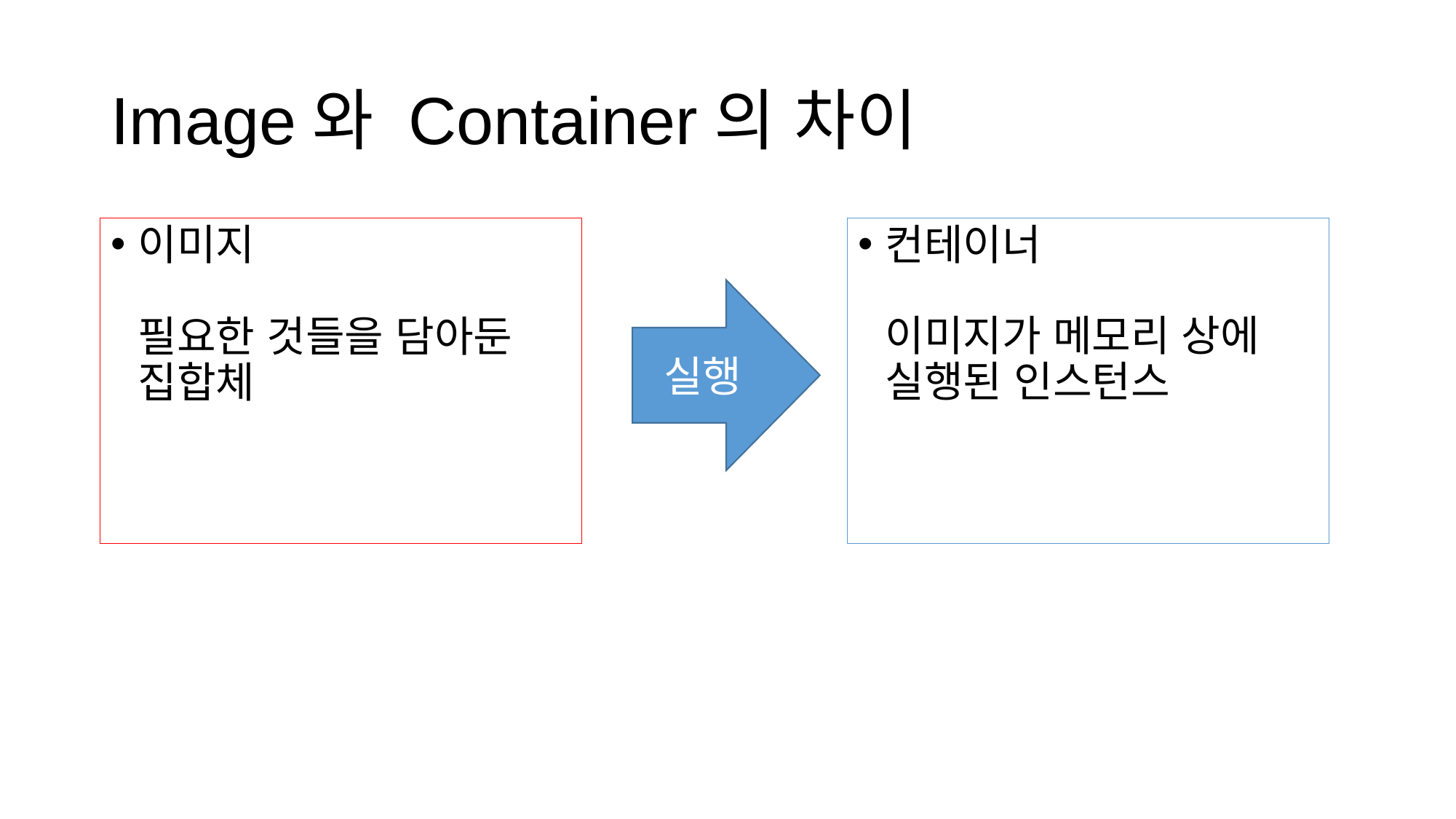

# Image와 Container의 차이
이미지
필요한 것들을 담아둔
집합체
컨테이너
이미지가 메모리 상에 실행된 인스턴스
실행